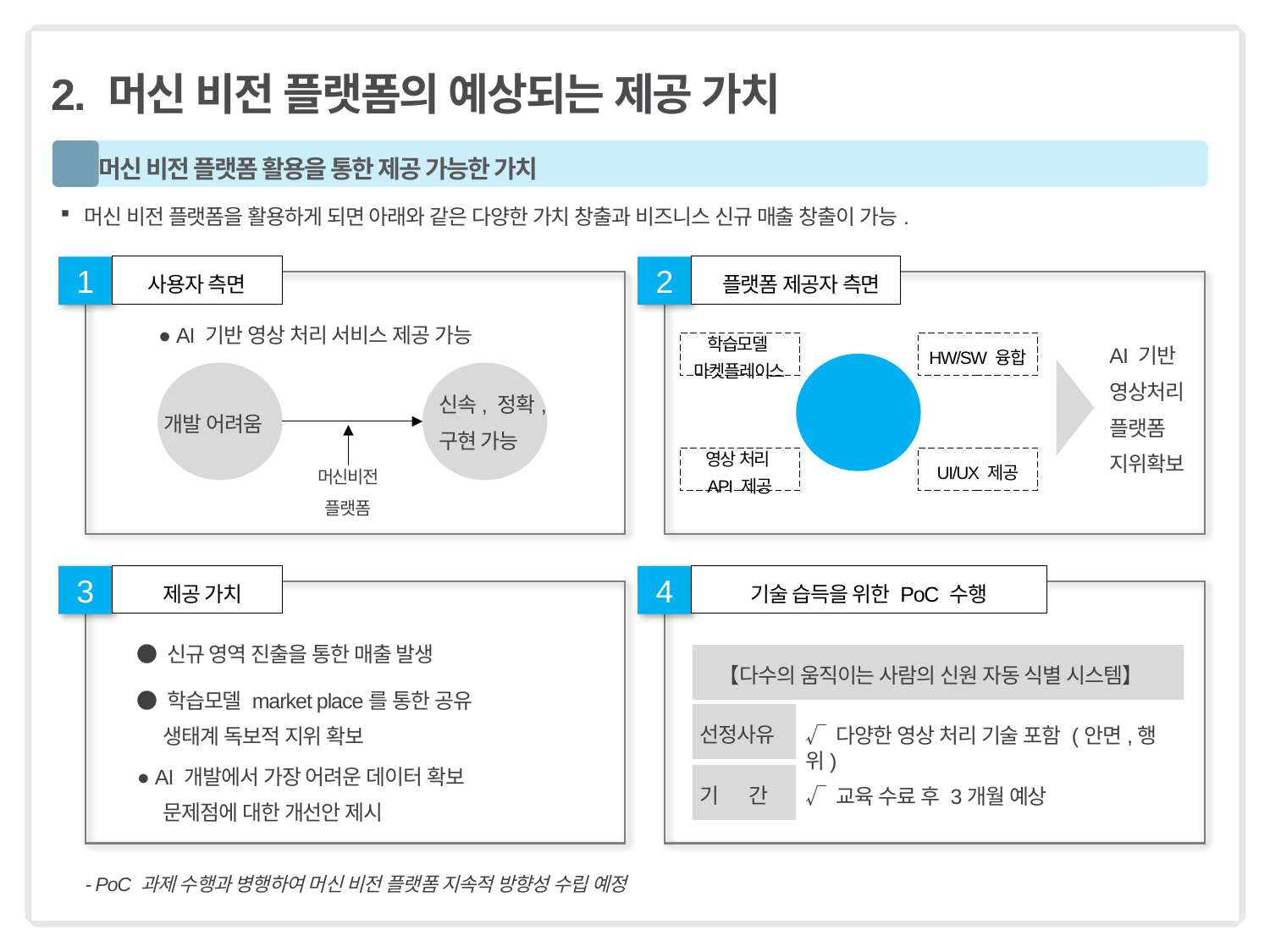

# 2. 머신 비전 플랫폼의 예상되는 제공 가치
1
      머신 비전 플랫폼 활용을 통한 제공 가능한 가치
머신 비전 플랫폼을 활용하게 되면 아래와 같은 다양한 가치 창출과 비즈니스 신규 매출 창출이 가능.
사용자 측면
 플랫폼 제공자 측면
1
2

● AI 기반 영상 처리 서비스 제공 가능
학습모델
마켓플레이스
HW/SW 융합
AI 기반
영상처리
플랫폼
지위확보

통합
플랫폼
제공

신속, 정확,
구현 가능
개발 어려움
UI/UX 제공
영상 처리
API 제공
머신비전
플랫폼
 제공 가치
기술 습득을 위한 PoC 수행
3
4

● 신규 영역 진출을 통한 매출 발생

【다수의 움직이는 사람의 신원 자동 식별 시스템】
● 학습모델 market place를 통한 공유
    생태계 독보적 지위 확보

선정사유
√ 다양한 영상 처리 기술 포함 (안면,행위)
● AI 개발에서 가장 어려운 데이터 확보
    문제점에 대한 개선안 제시

기      간
√ 교육 수료 후 3개월 예상
- PoC 과제 수행과 병행하여 머신 비전 플랫폼 지속적 방향성 수립 예정